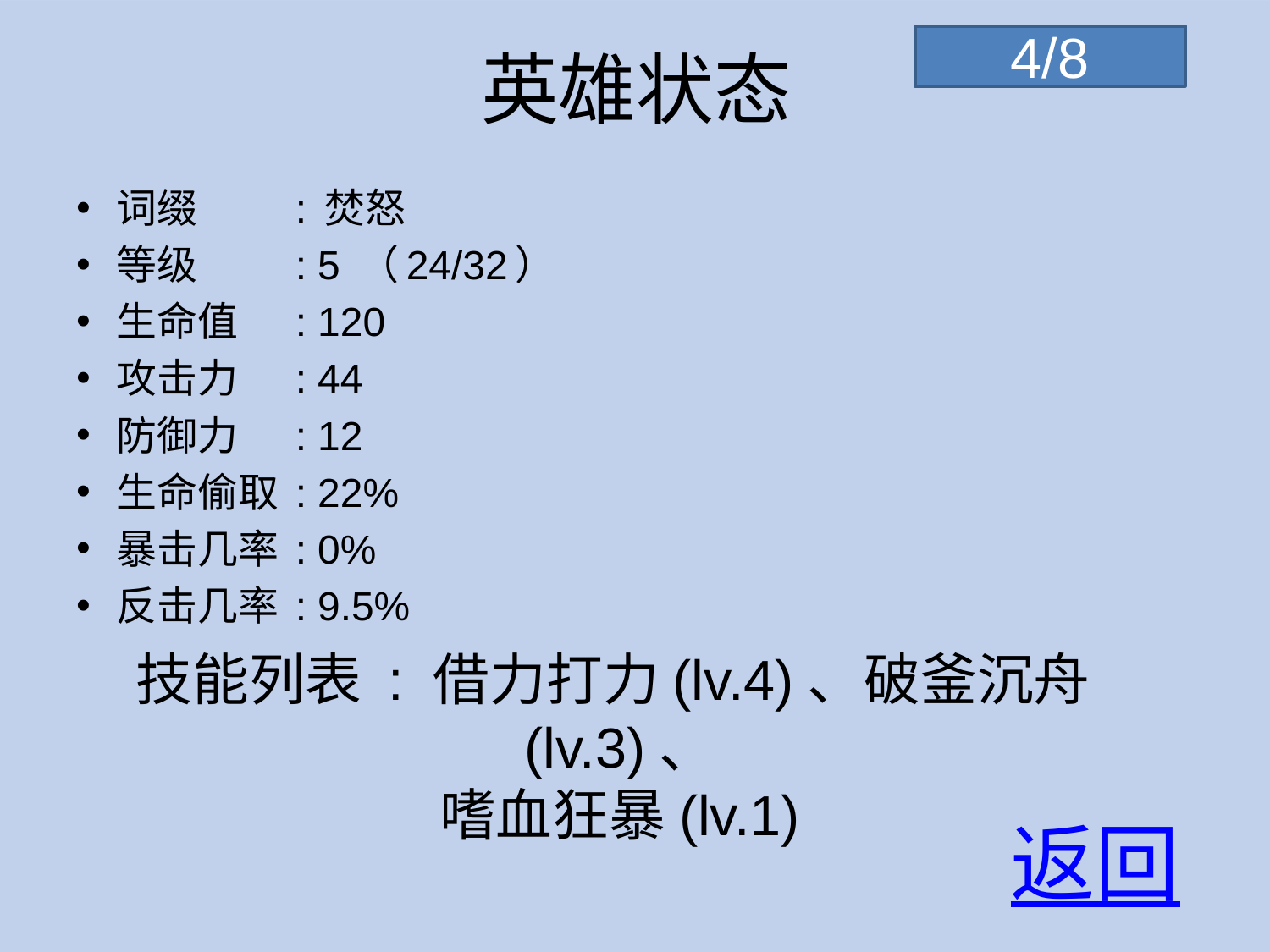

# 英雄状态
4/8
词缀　　 : 焚怒
等级　　 : 5 （24/32）
生命值　 : 120
攻击力　 : 44
防御力　 : 12
生命偷取 : 22%
暴击几率 : 0%
反击几率 : 9.5%
技能列表 : 借力打力(lv.4)、破釜沉舟(lv.3)、
嗜血狂暴(lv.1)

返回